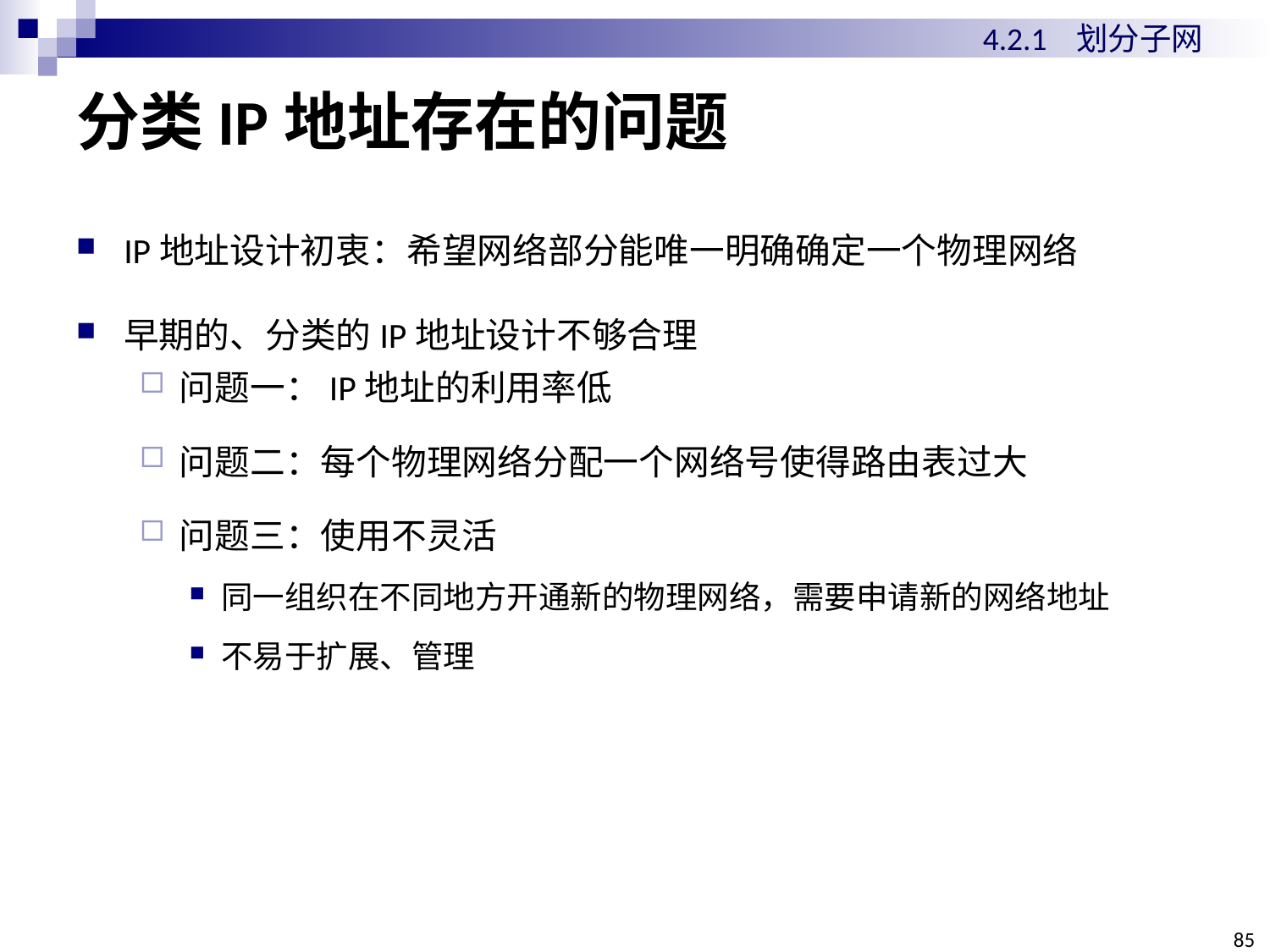

4.2.1   划分子网
# 分类IP地址存在的问题
IP地址设计初衷：希望网络部分能唯一明确确定一个物理网络
早期的、分类的IP地址设计不够合理
问题一：IP地址的利用率低
问题二：每个物理网络分配一个网络号使得路由表过大
问题三：使用不灵活
同一组织在不同地方开通新的物理网络，需要申请新的网络地址
不易于扩展、管理
85